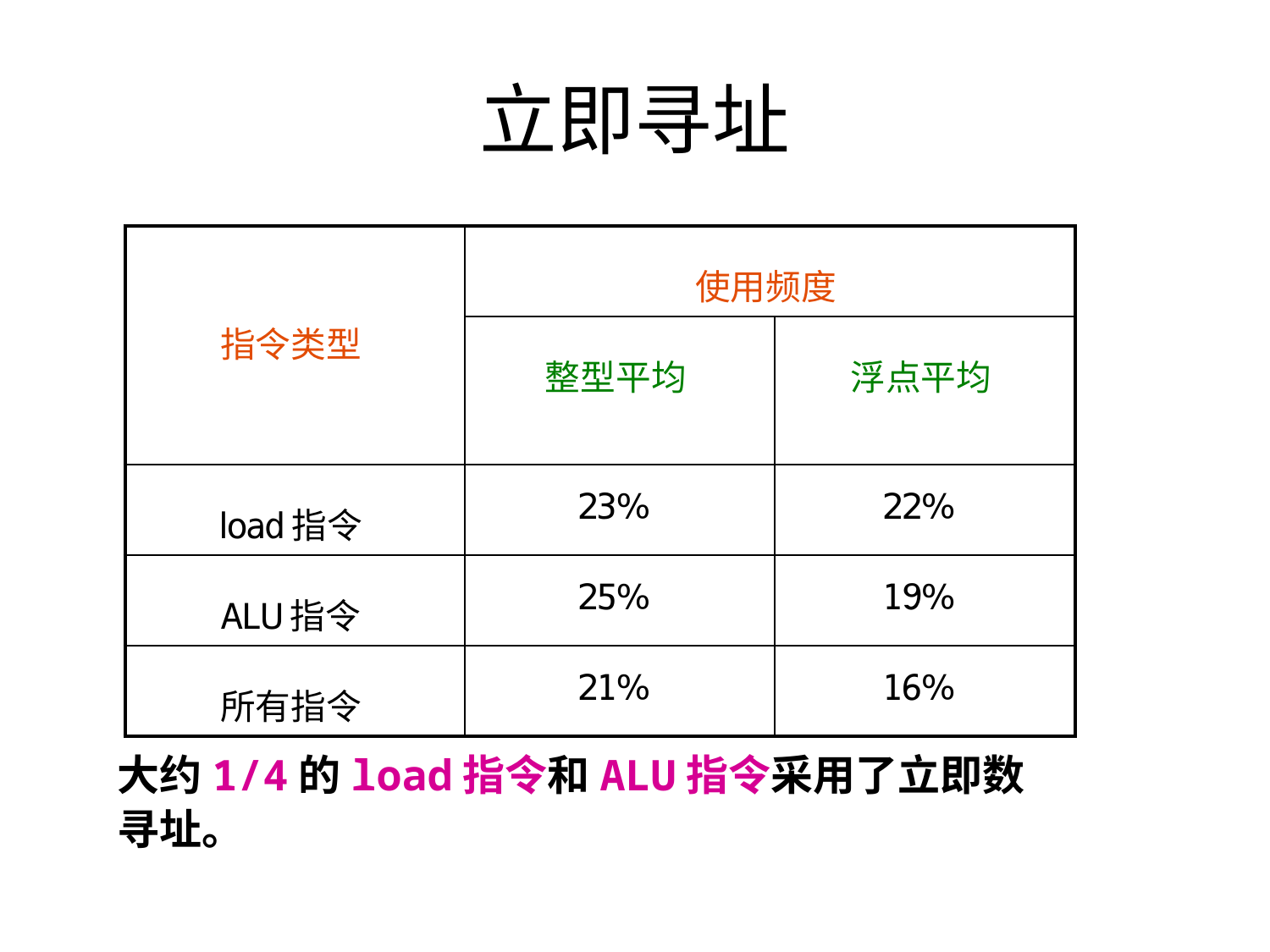

# 立即寻址
| 指令类型 | 使用频度 |  |
| --- | --- | --- |
|  | 整型平均 | 浮点平均 |
| load指令 | 23% | 22% |
| ALU指令 | 25% | 19% |
| 所有指令 | 21% | 16% |
大约1/4的load指令和ALU指令采用了立即数寻址。